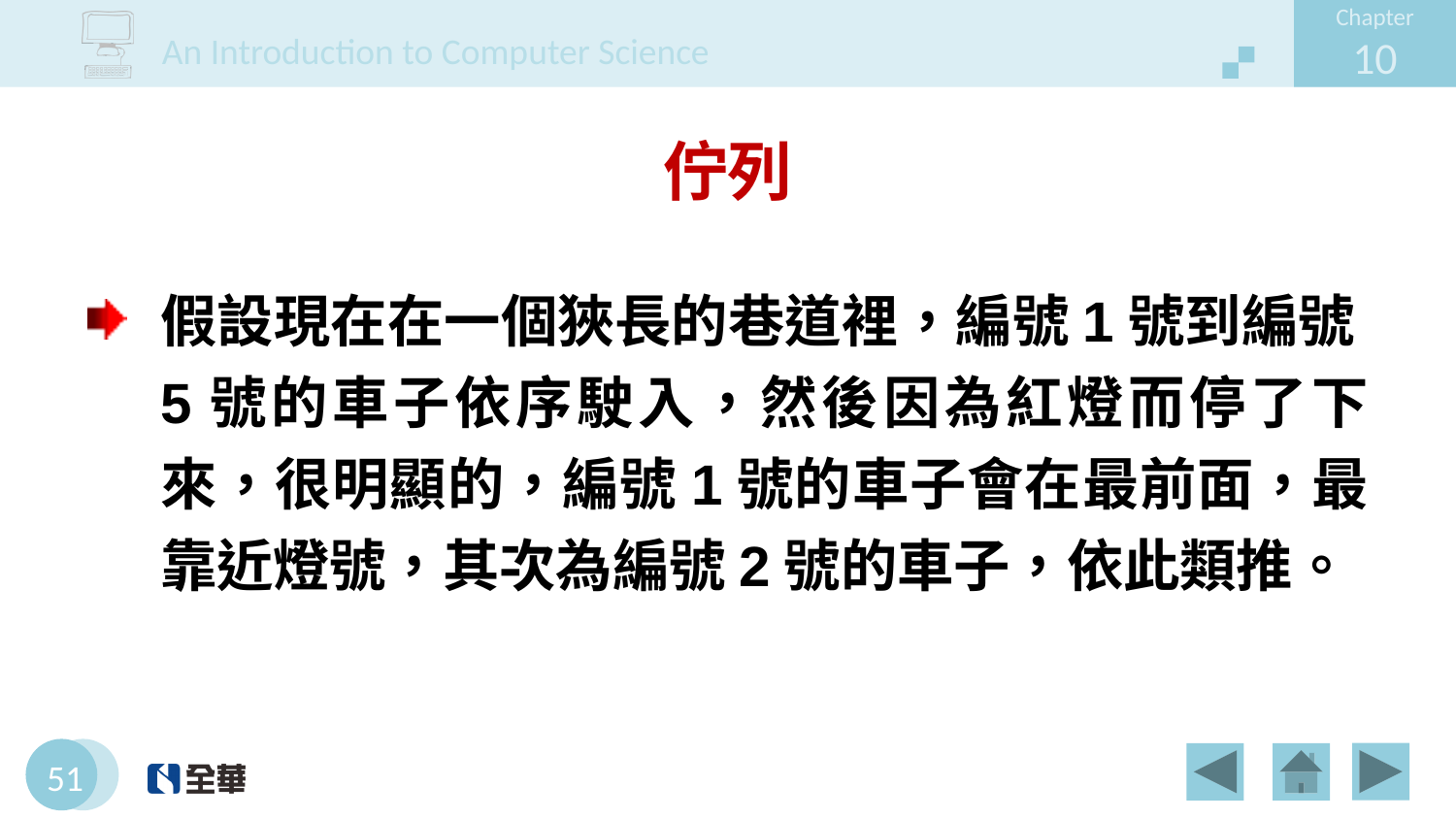

# 佇列
假設現在在一個狹長的巷道裡，編號1號到編號5號的車子依序駛入，然後因為紅燈而停了下來，很明顯的，編號1號的車子會在最前面，最靠近燈號，其次為編號2號的車子，依此類推。